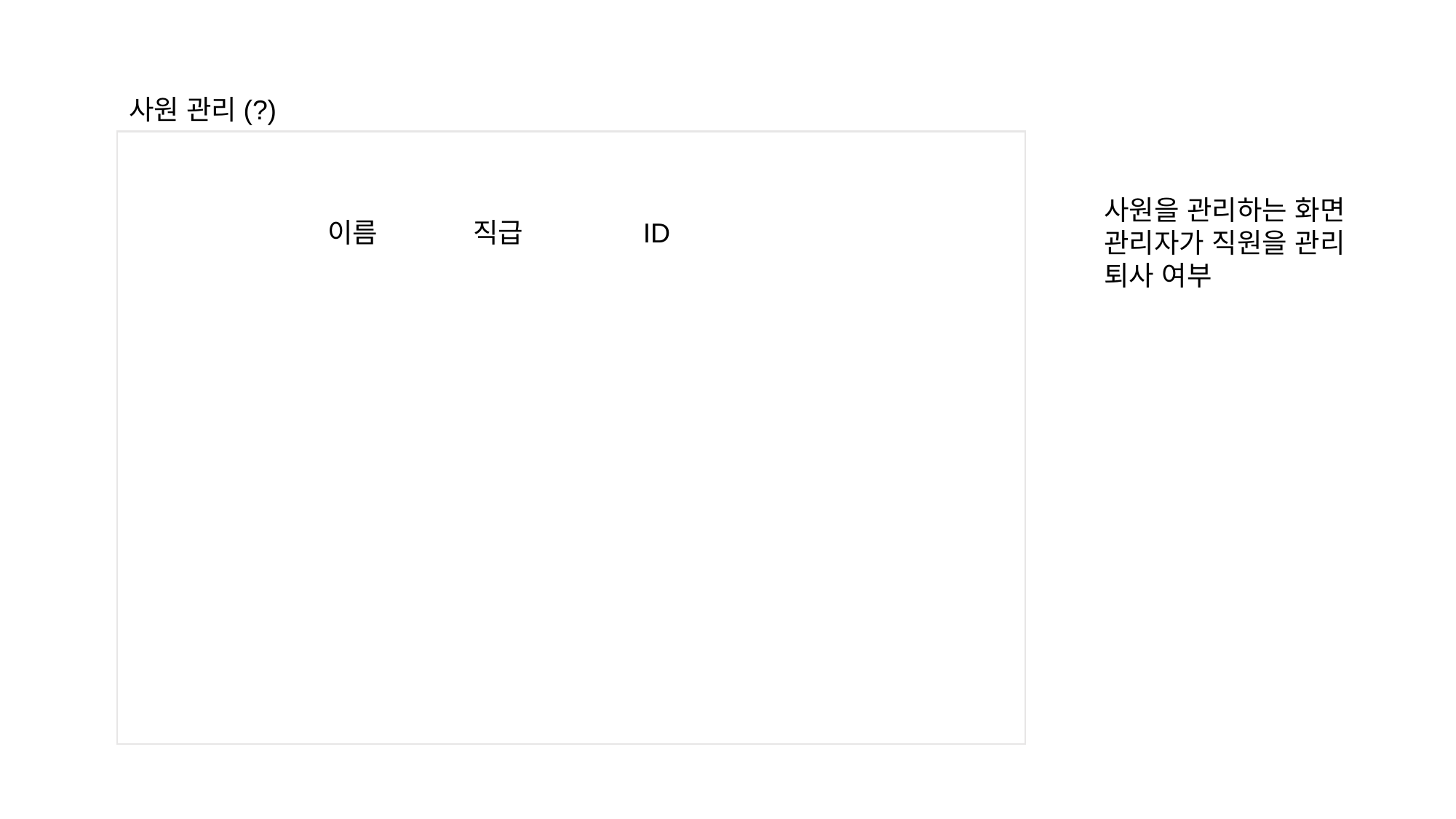

사원 관리(?)

사원을 관리하는 화면
관리자가 직원을 관리
퇴사 여부
이름
직급
ID